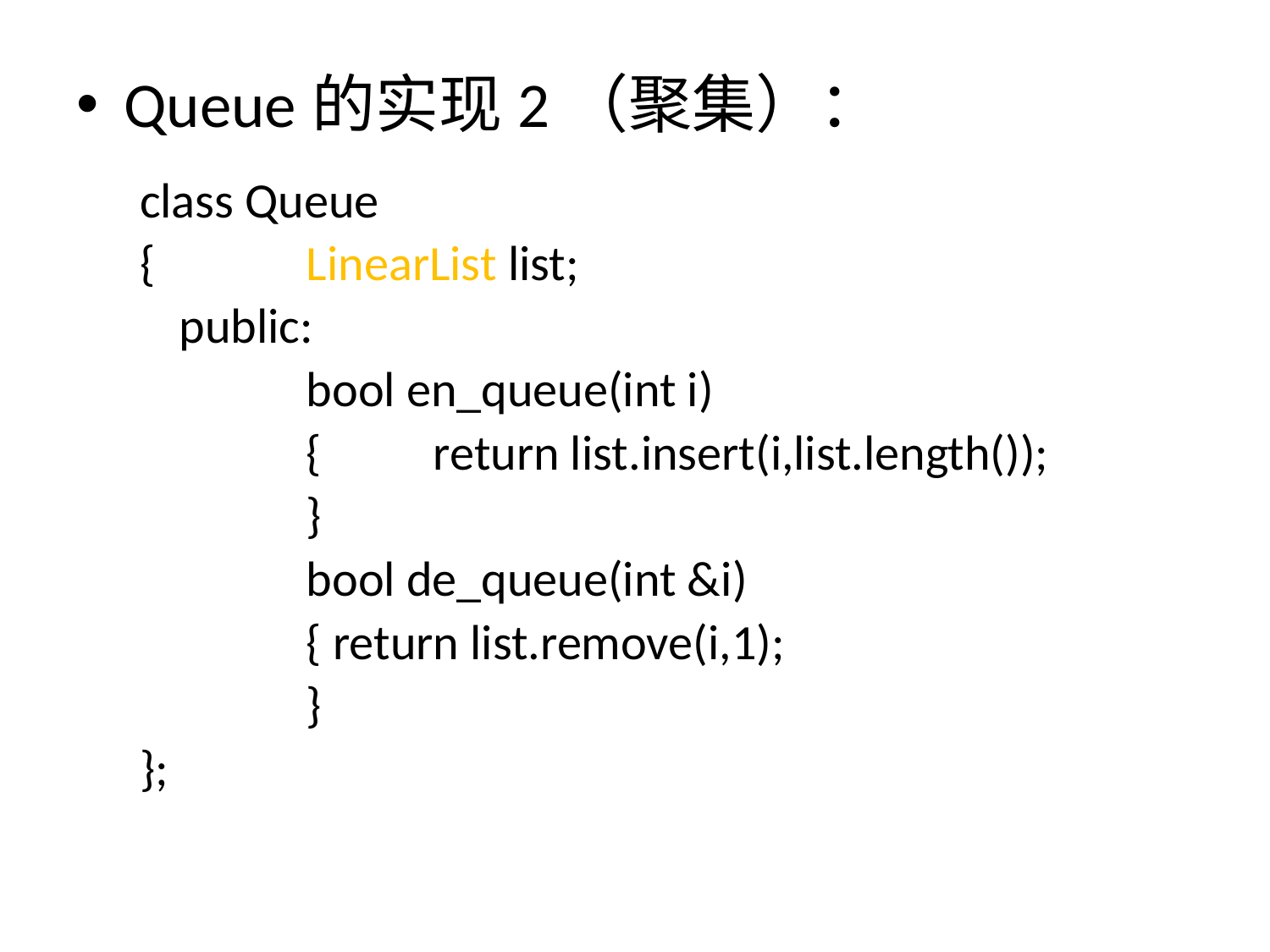

Queue的实现2（聚集）：
class Queue
{		LinearList list;
	public:
		bool en_queue(int i)
		{	return list.insert(i,list.length());
		}
		bool de_queue(int &i)
		{ return list.remove(i,1);
		}
};